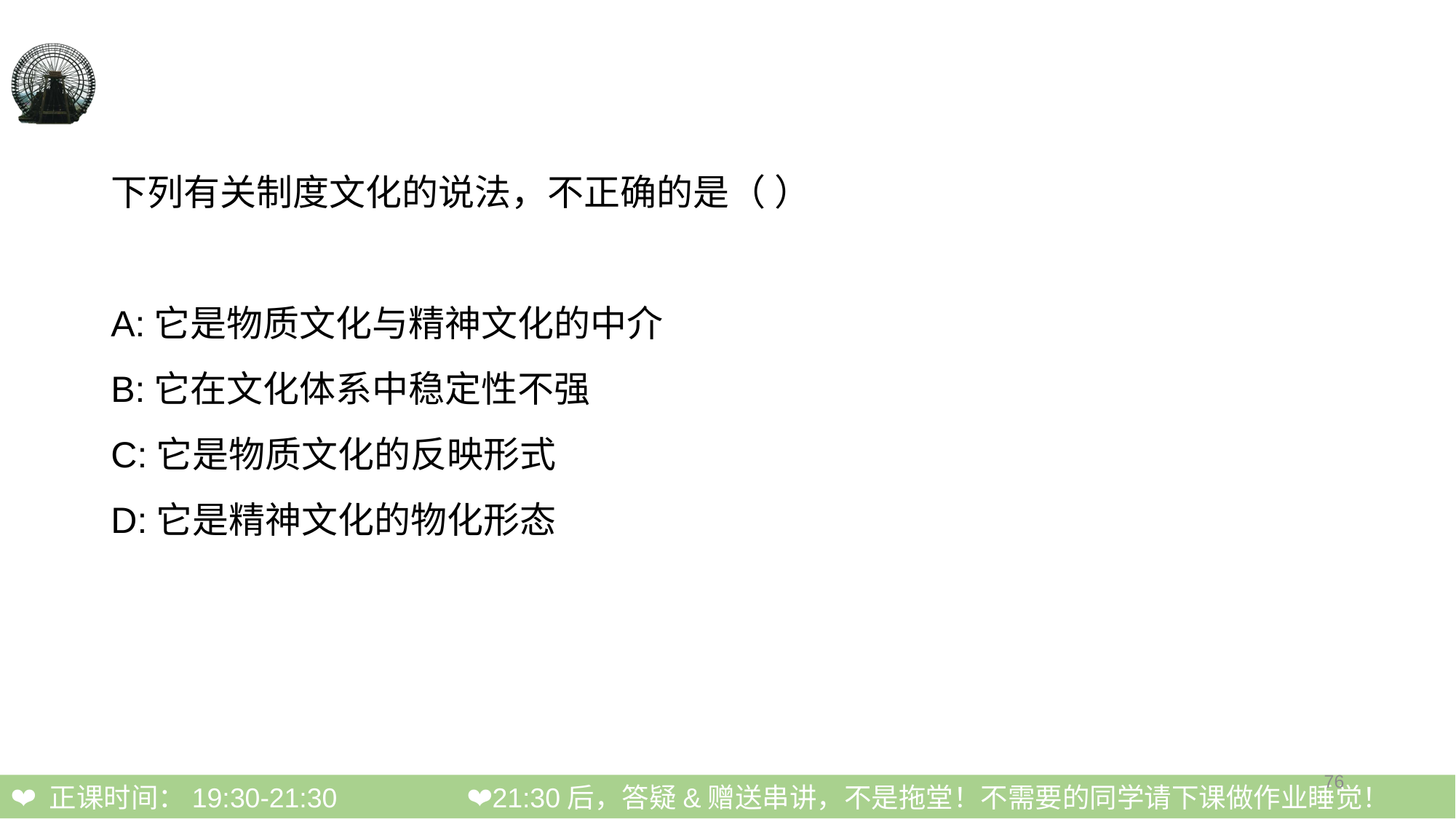

#
下列有关制度文化的说法，不正确的是（ ）

A:它是物质文化与精神文化的中介
B:它在文化体系中稳定性不强
C:它是物质文化的反映形式
D:它是精神文化的物化形态

76